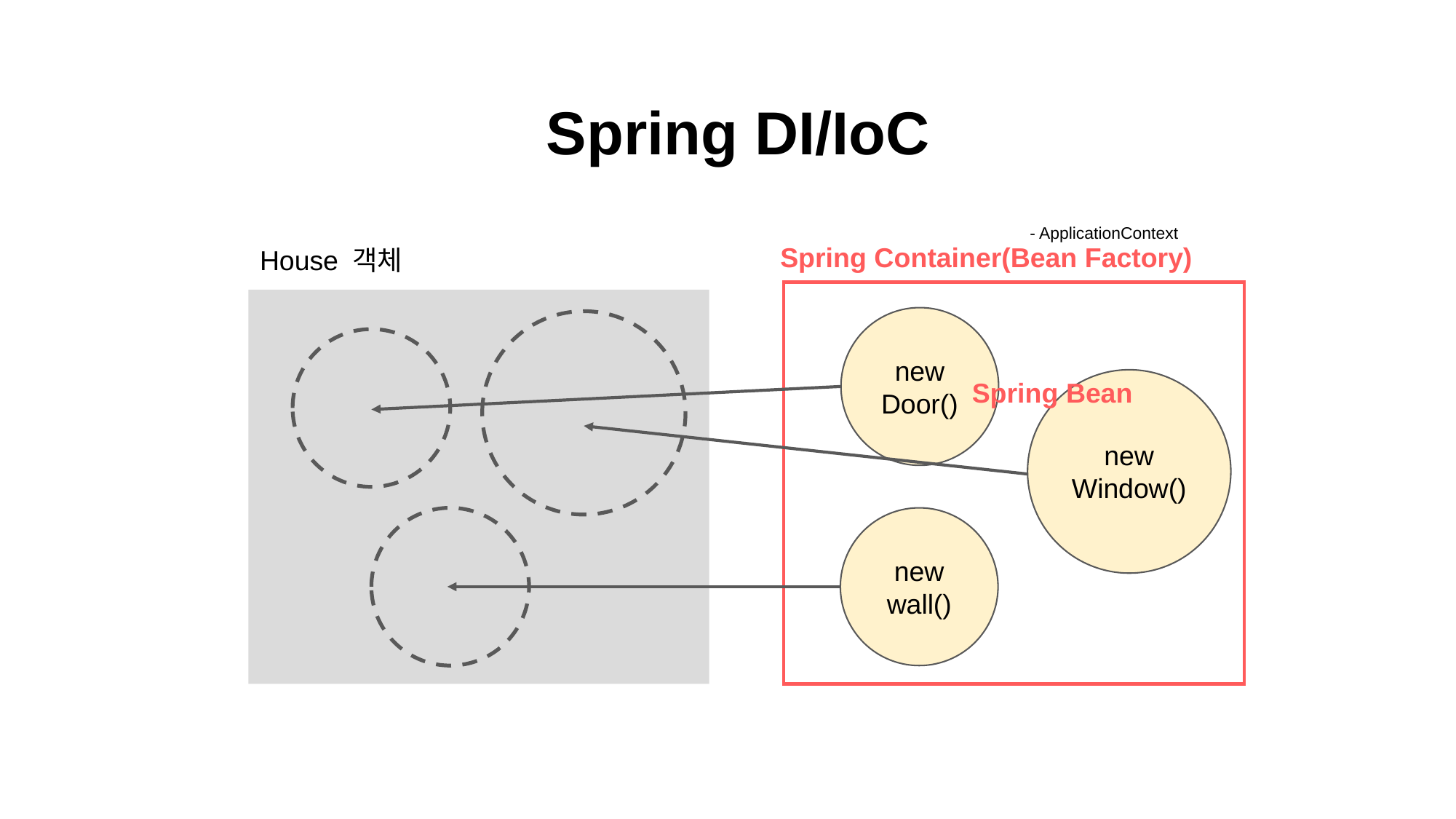

# Spring DI/IoC
- ApplicationContext
Spring Container(Bean Factory)
House 객체

new Door()

new
Window()
Spring Bean

new
wall()